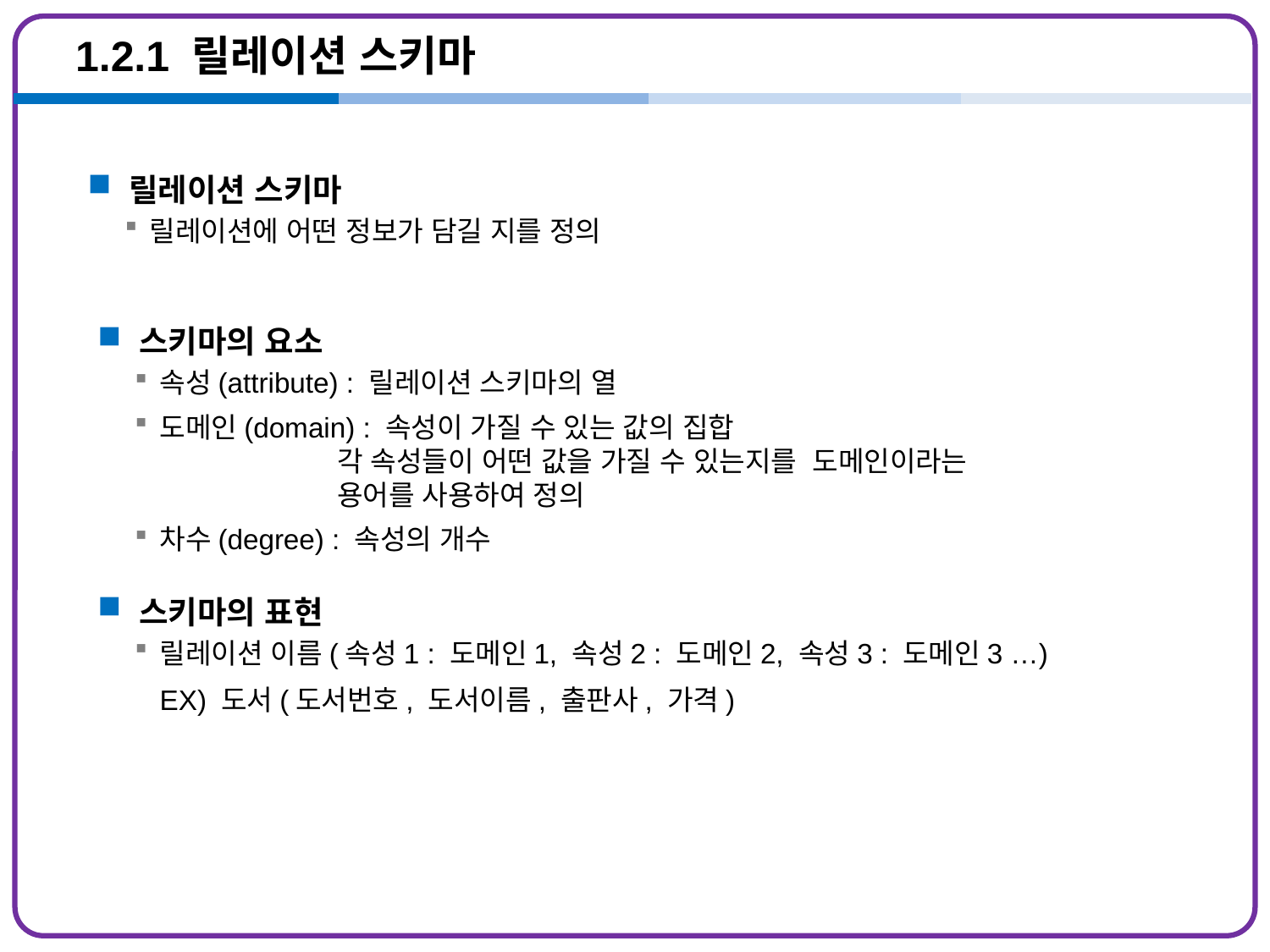

# 1.2.1 릴레이션 스키마
 릴레이션 스키마
릴레이션에 어떤 정보가 담길 지를 정의
 스키마의 요소
속성(attribute) : 릴레이션 스키마의 열
도메인(domain) : 속성이 가질 수 있는 값의 집합
                         각 속성들이 어떤 값을 가질 수 있는지를  도메인이라는
                         용어를 사용하여 정의
차수(degree) : 속성의 개수
 스키마의 표현
릴레이션 이름(속성1 : 도메인1, 속성2 : 도메인2, 속성3 : 도메인3 …)
	EX) 도서(도서번호, 도서이름, 출판사, 가격)